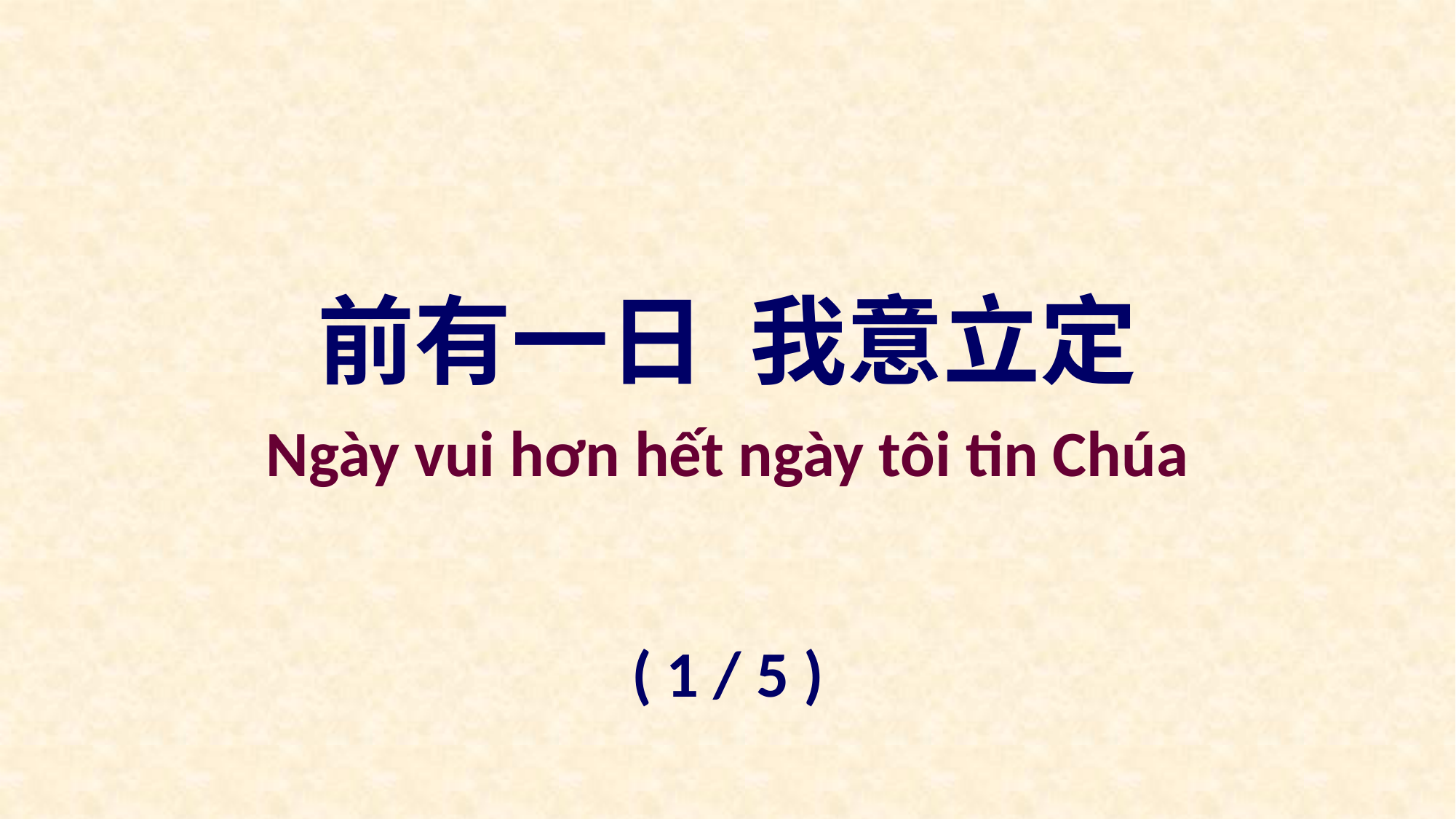

前有一日  我意立定
Ngày vui hơn hết ngày tôi tin Chúa
( 1 / 5 )